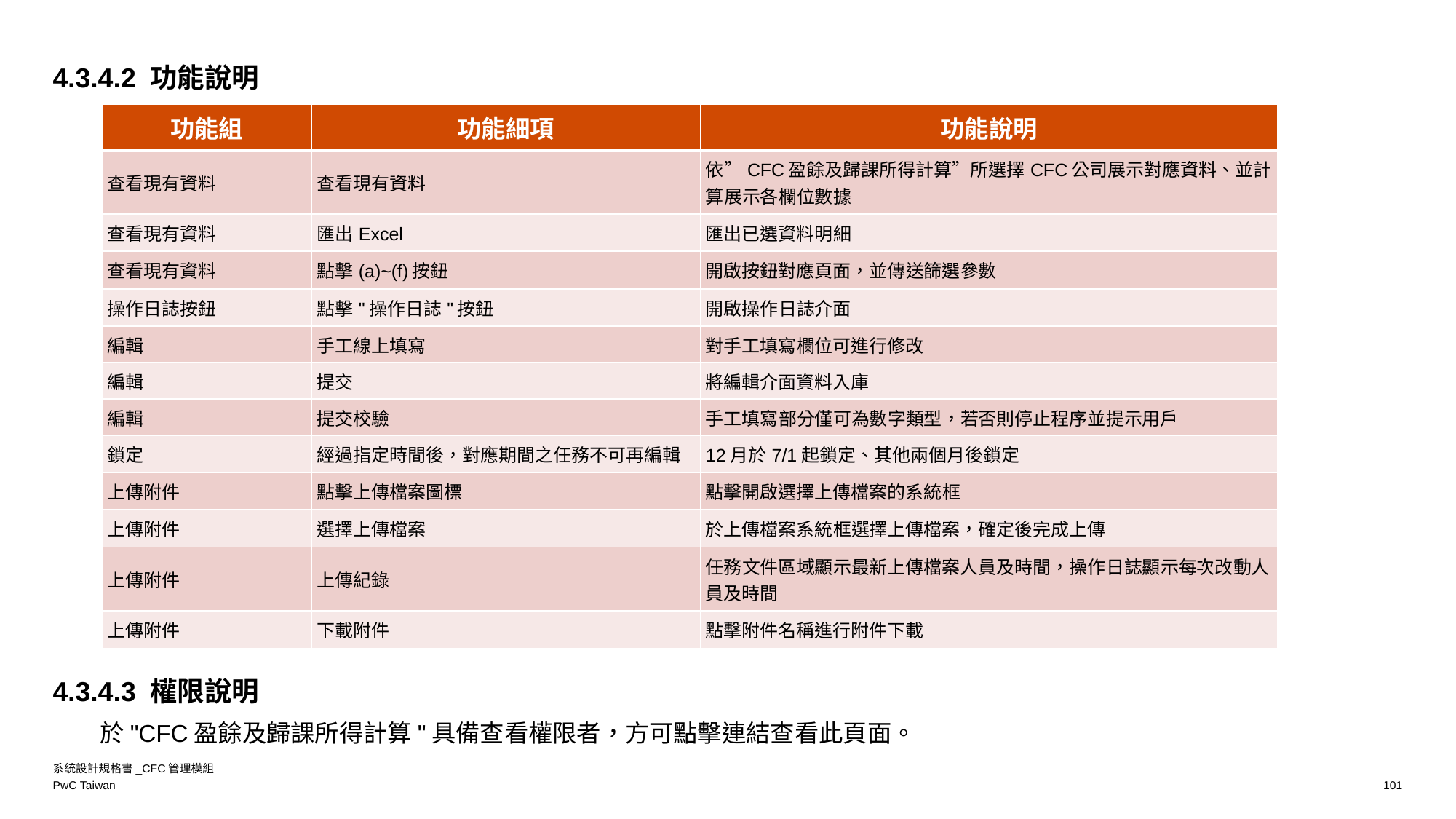

4.3.4.2 功能說明
| 功能組 | 功能細項 | 功能說明 |
| --- | --- | --- |
| 查看現有資料 | 查看現有資料 | 依”CFC盈餘及歸課所得計算”所選擇CFC公司展示對應資料、並計算展示各欄位數據 |
| 查看現有資料 | 匯出Excel | 匯出已選資料明細 |
| 查看現有資料 | 點擊(a)~(f)按鈕 | 開啟按鈕對應頁面，並傳送篩選參數 |
| 操作日誌按鈕 | 點擊"操作日誌"按鈕 | 開啟操作日誌介面 |
| 編輯 | 手工線上填寫 | 對手工填寫欄位可進行修改 |
| 編輯 | 提交 | 將編輯介面資料入庫 |
| 編輯 | 提交校驗 | 手工填寫部分僅可為數字類型，若否則停止程序並提示用戶 |
| 鎖定 | 經過指定時間後，對應期間之任務不可再編輯 | 12月於7/1起鎖定、其他兩個月後鎖定 |
| 上傳附件 | 點擊上傳檔案圖標 | 點擊開啟選擇上傳檔案的系統框 |
| 上傳附件 | 選擇上傳檔案 | 於上傳檔案系統框選擇上傳檔案，確定後完成上傳 |
| 上傳附件 | 上傳紀錄 | 任務文件區域顯示最新上傳檔案人員及時間，操作日誌顯示每次改動人員及時間 |
| 上傳附件 | 下載附件 | 點擊附件名稱進行附件下載 |
4.3.4.3 權限說明
於"CFC盈餘及歸課所得計算"具備查看權限者，方可點擊連結查看此頁面。
系統設計規格書_CFC管理模組
101